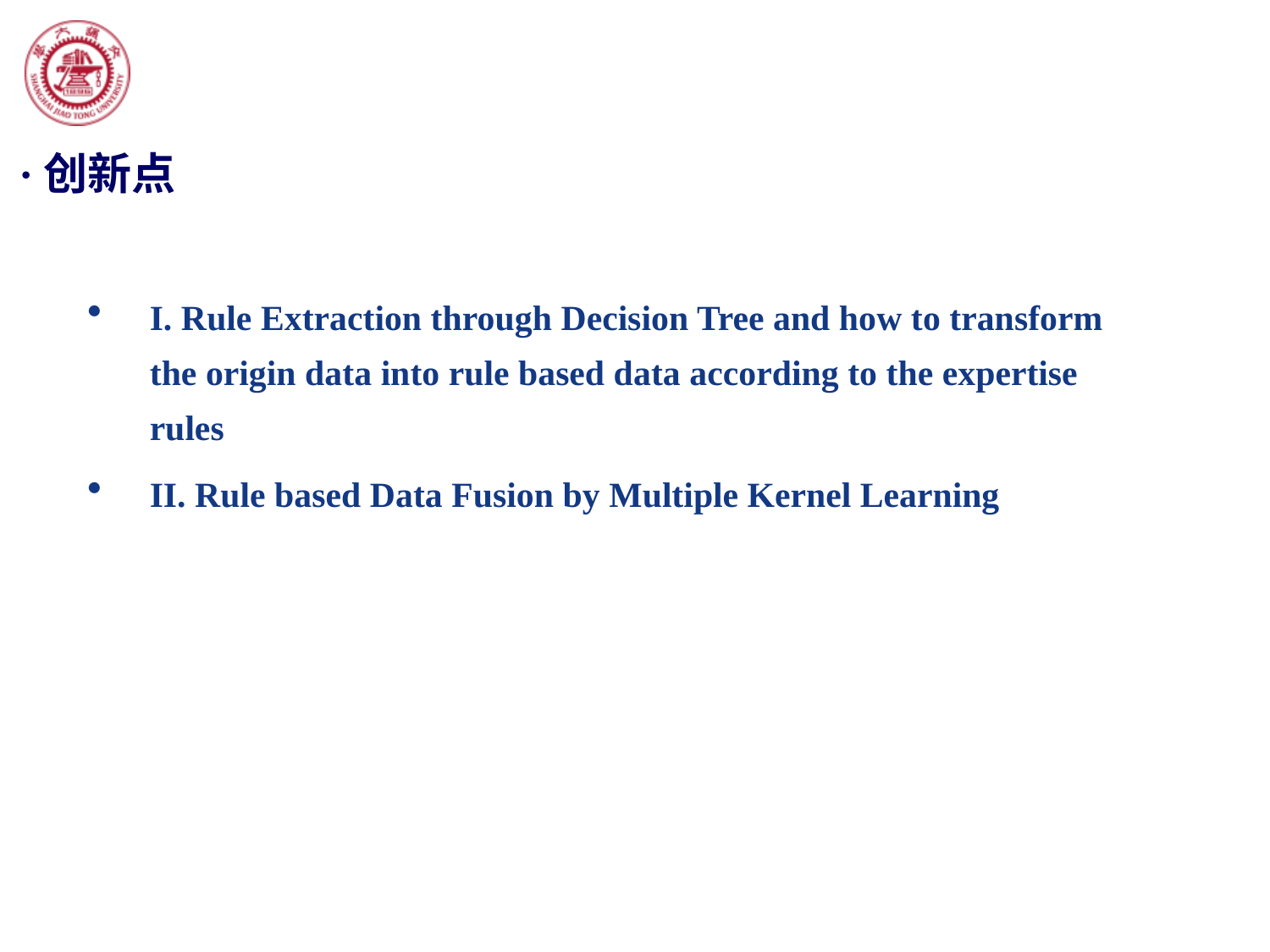

·创新点
I. Rule Extraction through Decision Tree and how to transform the origin data into rule based data according to the expertise rules
II. Rule based Data Fusion by Multiple Kernel Learning